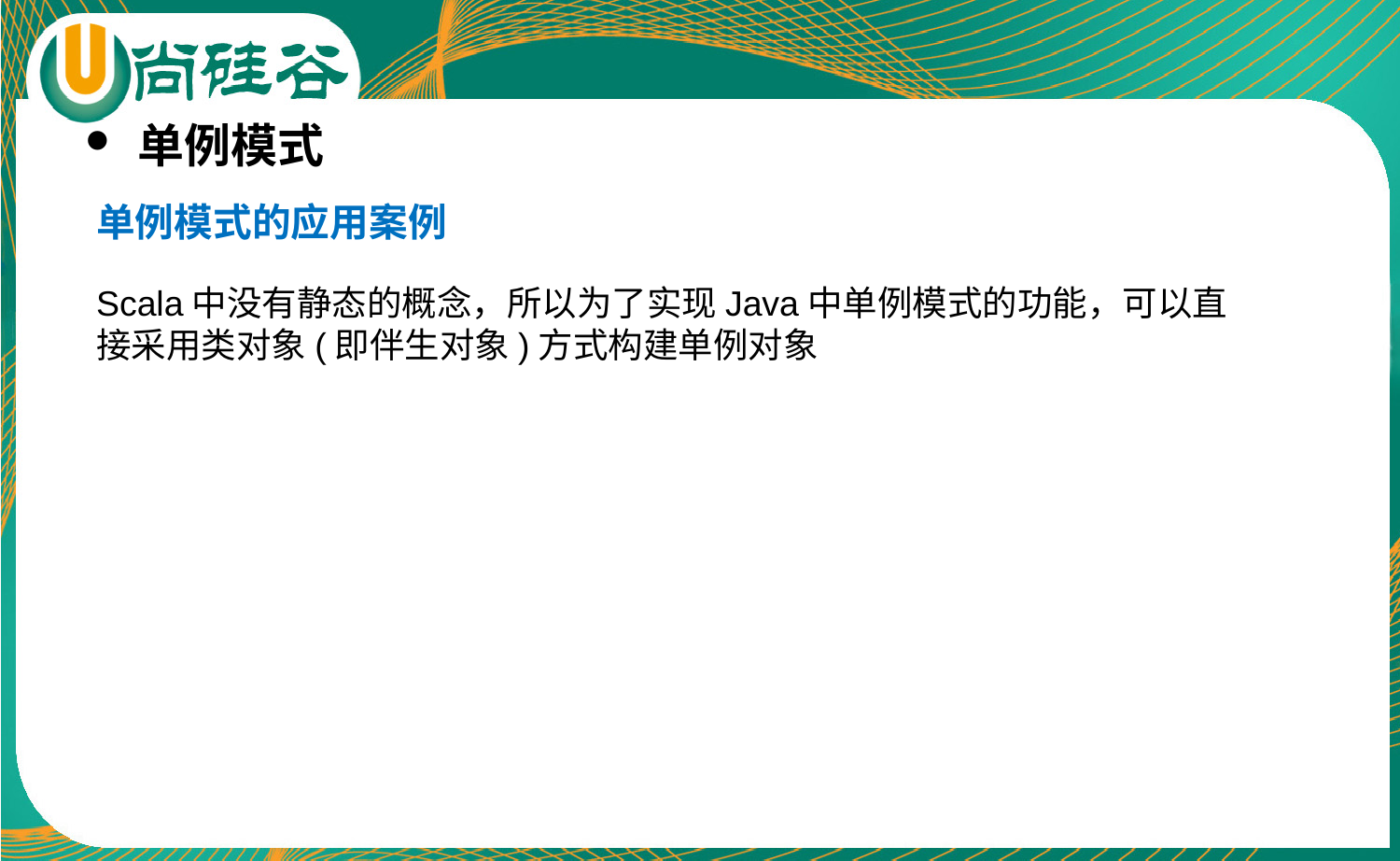

单例模式

单例模式的应用案例

Scala中没有静态的概念，所以为了实现Java中单例模式的功能，可以直接采用类对象(即伴生对象)方式构建单例对象